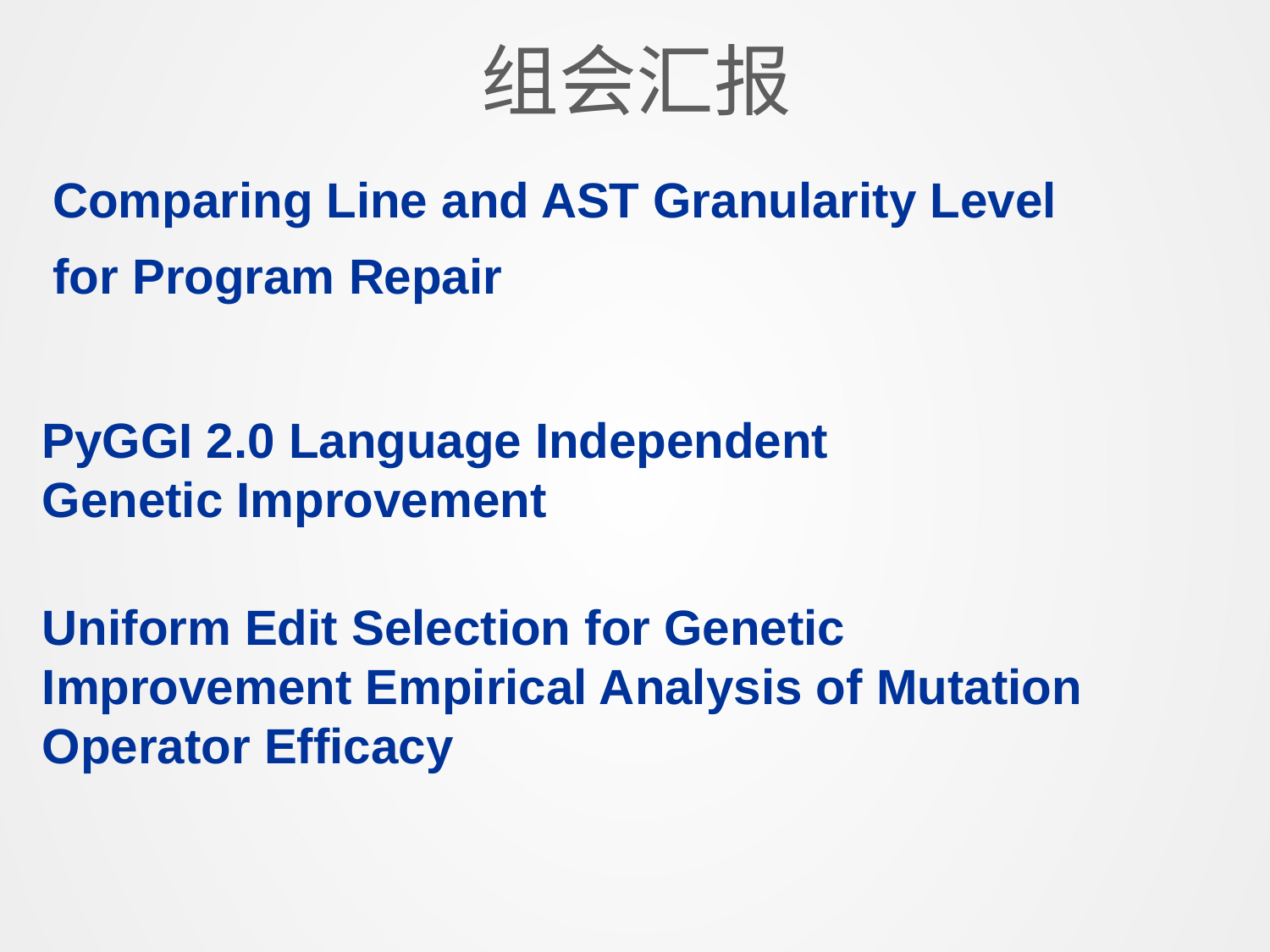

组会汇报
Comparing Line and AST Granularity Level for Program Repair
PyGGI 2.0 Language Independent Genetic Improvement
Uniform Edit Selection for Genetic Improvement Empirical Analysis of Mutation Operator Efficacy